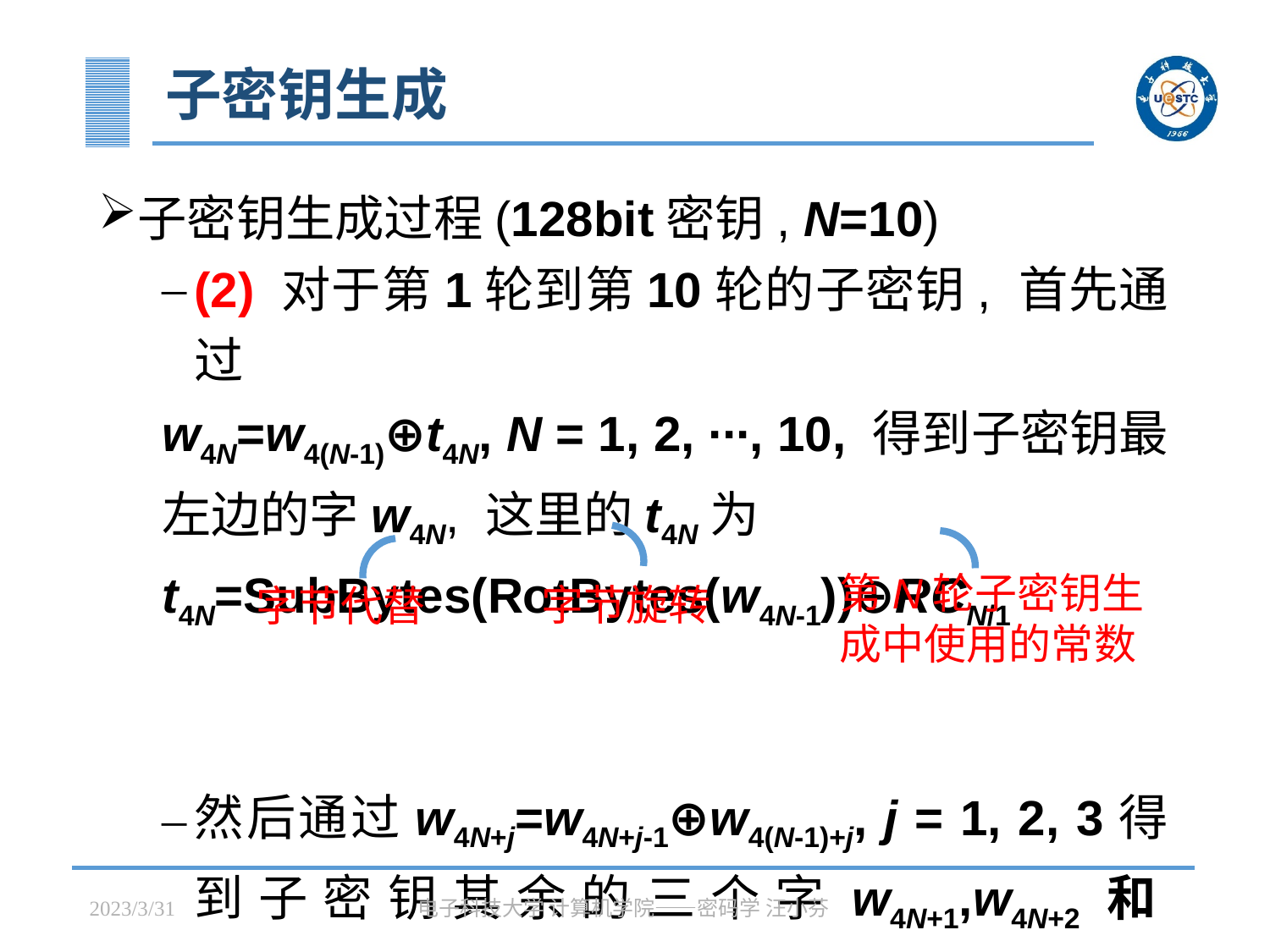

# 子密钥生成
子密钥生成过程(128bit密钥, N=10)
(2) 对于第1轮到第10轮的子密钥, 首先通过
w4N=w4(N-1)⊕t4N, N = 1, 2, ∙∙∙, 10, 得到子密钥最左边的字w4N, 这里的t4N为
t4N=SubBytes(RotBytes(w4N-1))⊕RCN/1

然后通过w4N+j=w4N+j-1⊕w4(N-1)+j, j = 1, 2, 3得到子密钥其余的三个字w4N+1,w4N+2和w4N+3。

字节旋转

第N轮子密钥生成中使用的常数

字节代替
2023/3/31
电子科技大学 计算机学院——密码学 汪小芬